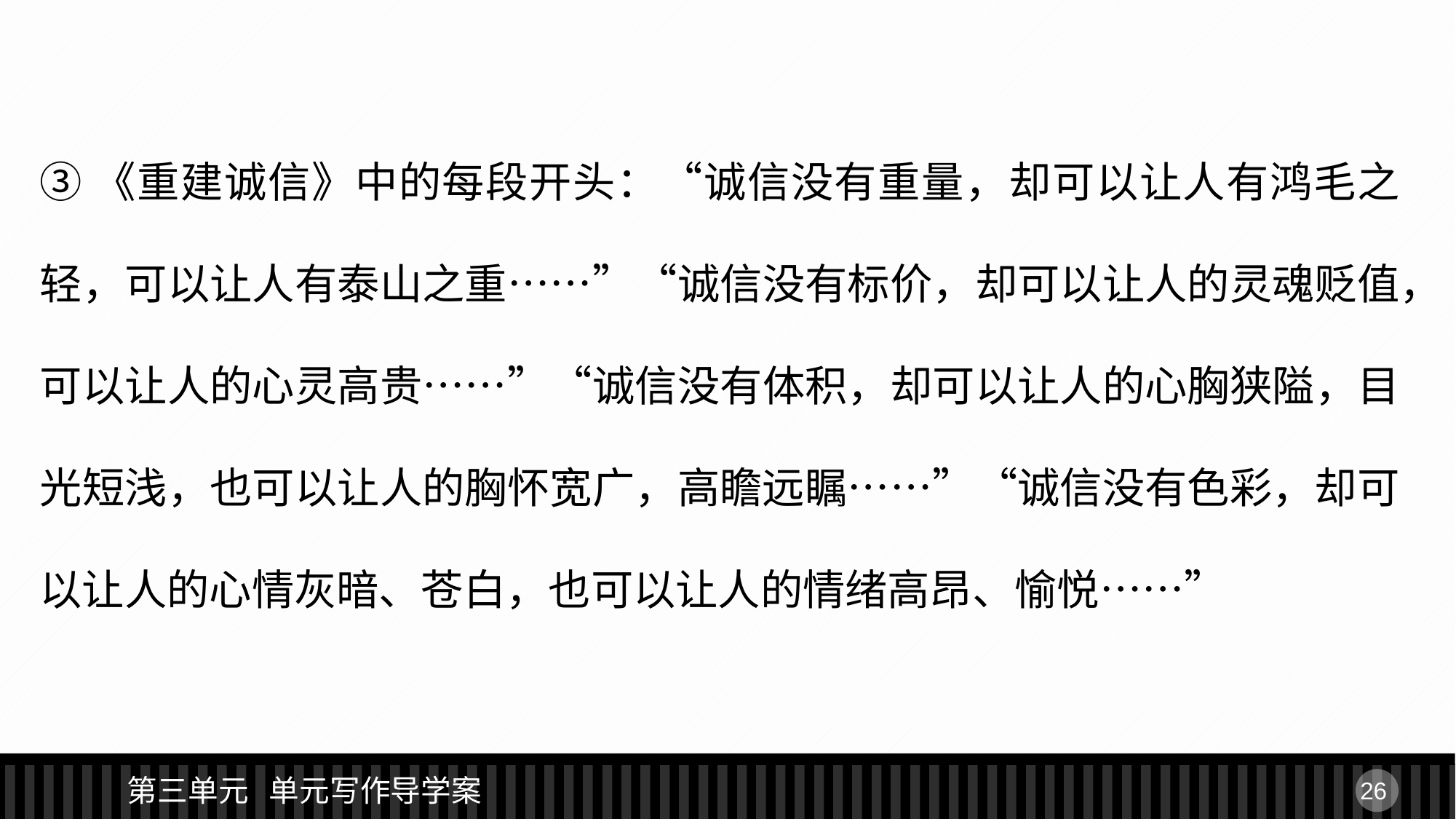

③《重建诚信》中的每段开头：“诚信没有重量，却可以让人有鸿毛之轻，可以让人有泰山之重……”“诚信没有标价，却可以让人的灵魂贬值，可以让人的心灵高贵……”“诚信没有体积，却可以让人的心胸狭隘，目光短浅，也可以让人的胸怀宽广，高瞻远瞩……”“诚信没有色彩，却可以让人的心情灰暗、苍白，也可以让人的情绪高昂、愉悦……”